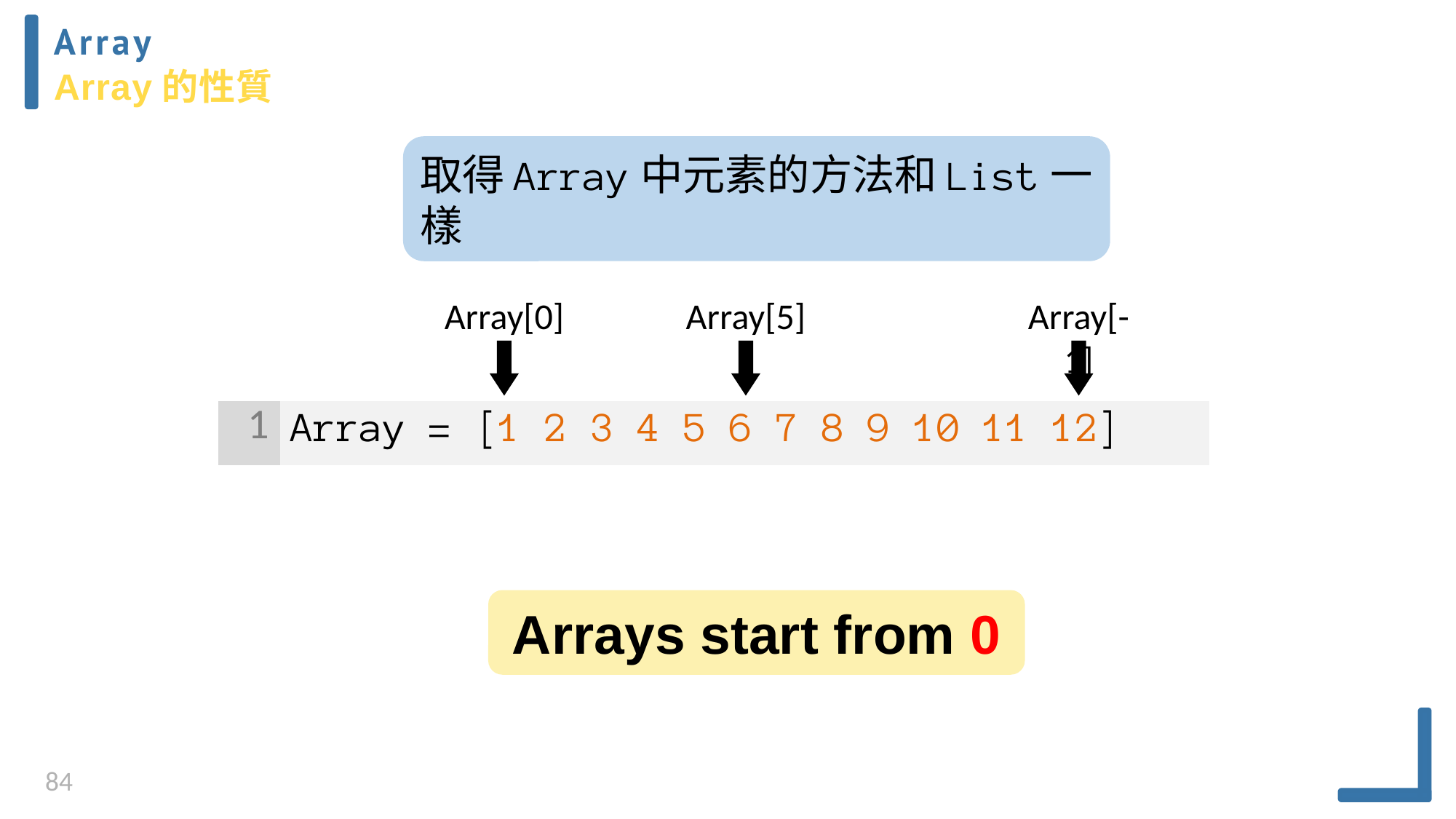

Array
Array的性質
取得Array中元素的方法和List一樣
Array[0]

Array[5]

Array[-1]

| 1 | Array = [1 2 3 4 5 6 7 8 9 10 11 12] |
| --- | --- |
Arrays start from 0

84